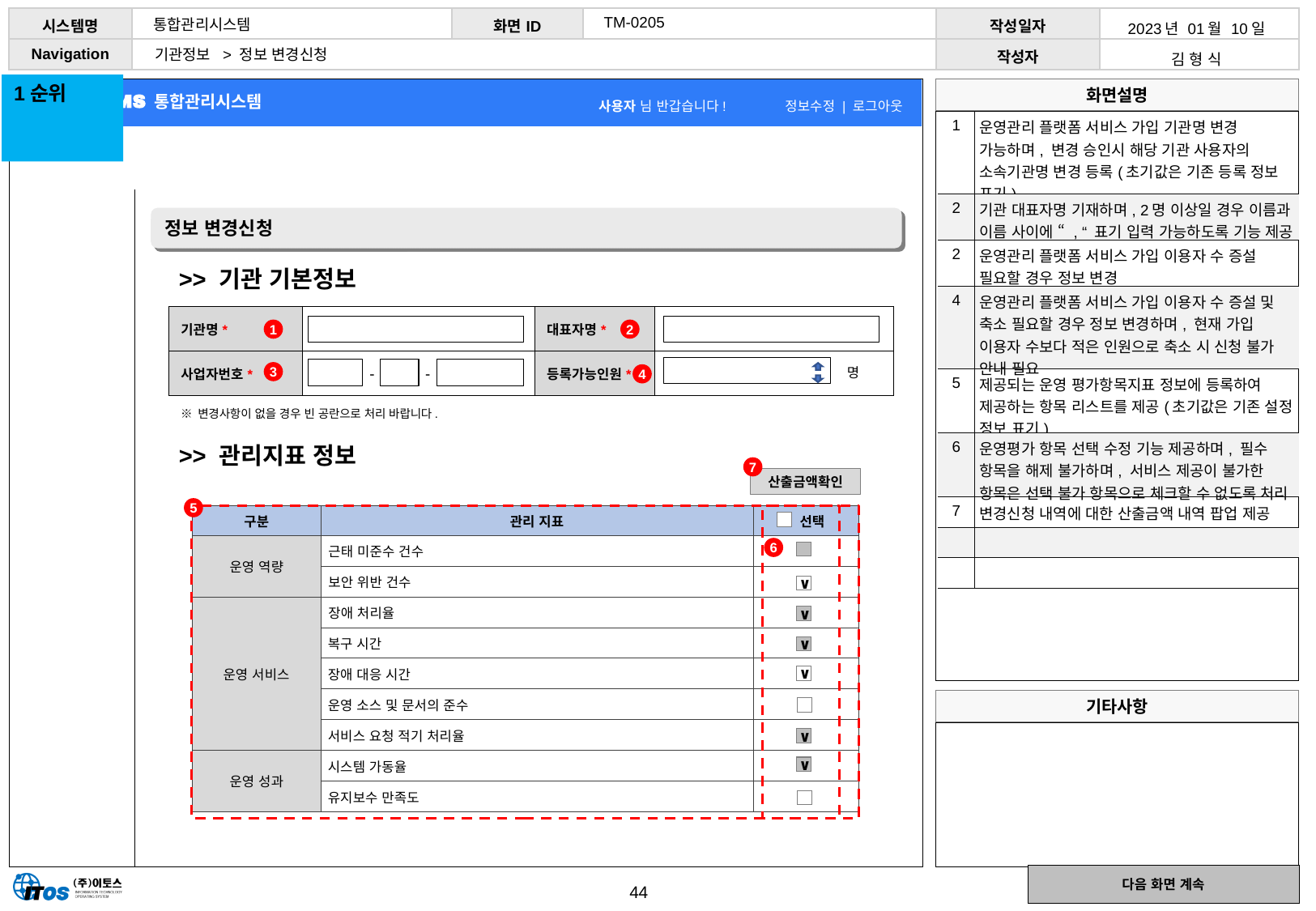

TM-0205
통합관리시스템
| 2023년 01월 10일 |
| --- |
| 김 형 식 |
기관정보  > 정보 변경신청
1순위
| 1 | 운영관리 플랫폼 서비스 가입 기관명 변경 가능하며, 변경 승인시 해당 기관 사용자의 소속기관명 변경 등록(초기값은 기존 등록 정보 표기) |
| --- | --- |
| 2 | 기관 대표자명 기재하며, 2명 이상일 경우 이름과 이름 사이에 “ , “ 표기 입력 가능하도록 기능 제공 |
| 2 | 운영관리 플랫폼 서비스 가입 이용자 수 증설 필요할 경우 정보 변경 |
| 4 | 운영관리 플랫폼 서비스 가입 이용자 수 증설 및 축소 필요할 경우 정보 변경하며, 현재 가입 이용자 수보다 적은 인원으로 축소 시 신청 불가 안내 필요 |
| 5 | 제공되는 운영 평가항목지표 정보에 등록하여 제공하는 항목 리스트를 제공(초기값은 기존 설정 정보 표기) |
| 6 | 운영평가 항목 선택 수정 기능 제공하며, 필수 항목을 해제 불가하며, 서비스 제공이 불가한 항목은 선택 불가 항목으로 체크할 수 없도록 처리 |
| 7 | 변경신청 내역에 대한 산출금액 내역 팝업 제공 |
|  |  |
|  |  |
정보 변경신청
>> 기관 기본정보
| 기관명\* |  | 대표자명\* |  |
| --- | --- | --- | --- |
| 사업자번호\* |  | 등록가능인원\* |  |

1
2

-
-

명
3

4
※ 변경사항이 없을 경우 빈 공란으로 처리 바랍니다.
>> 관리지표 정보
7
산출금액확인
5

| 구분 | 관리 지표 | 선택 |
| --- | --- | --- |
| 운영 역량 | 근태 미준수 건수 |  |
|  | 보안 위반 건수 |  |
| 운영 서비스 | 장애 처리율 |  |
|  | 복구 시간 |  |
|  | 장애 대응 시간 |  |
|  | 운영 소스 및 문서의 준수 |  |
|  | 서비스 요청 적기 처리율 |  |
| 운영 성과 | 시스템 가동율 |  |
|  | 유지보수 만족도 |  |

6

∨
∨
∨
∨

∨
∨